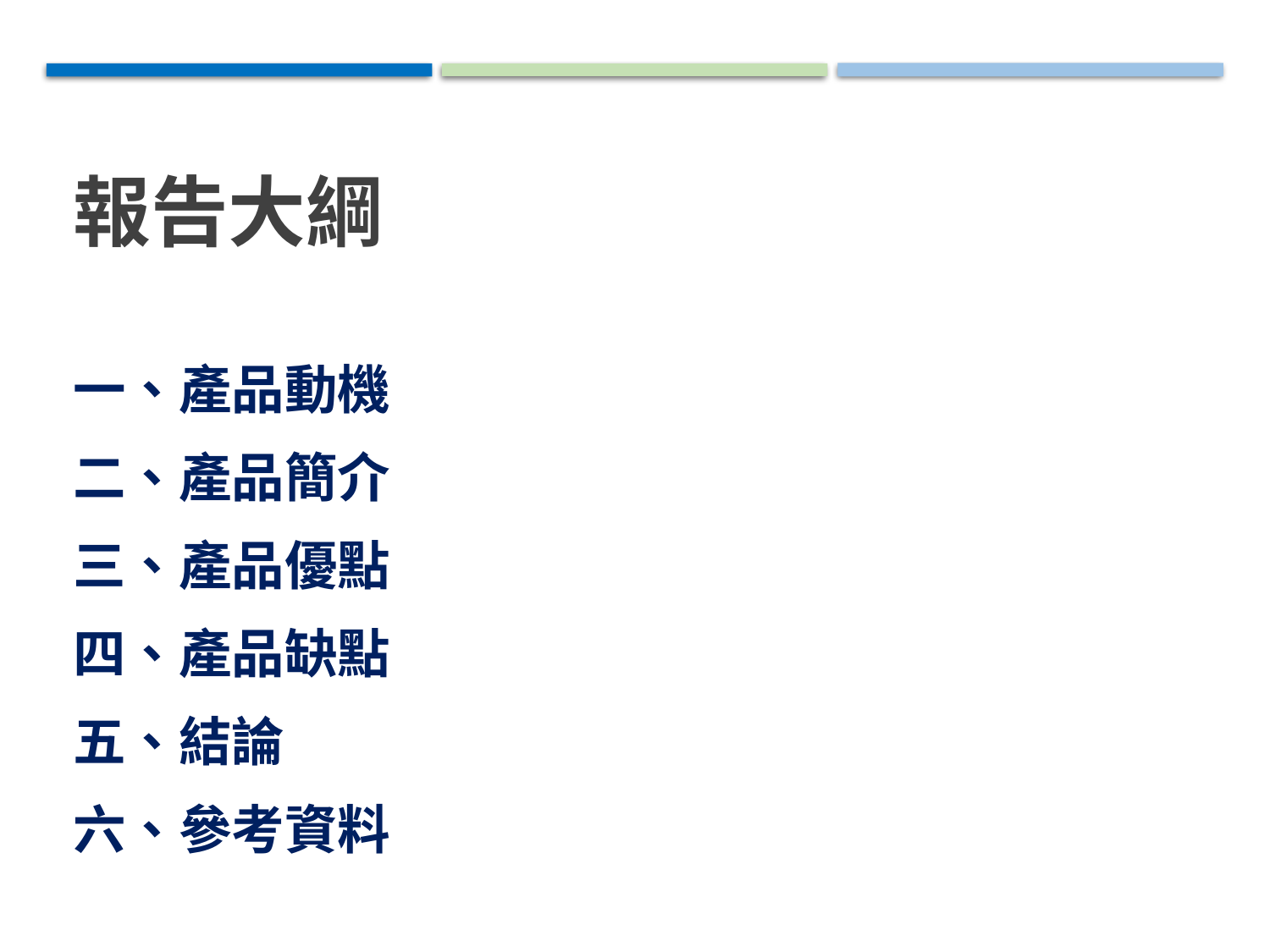

# 報告大綱
一、產品動機
二、產品簡介
三、產品優點
四、產品缺點
五、結論
六、參考資料